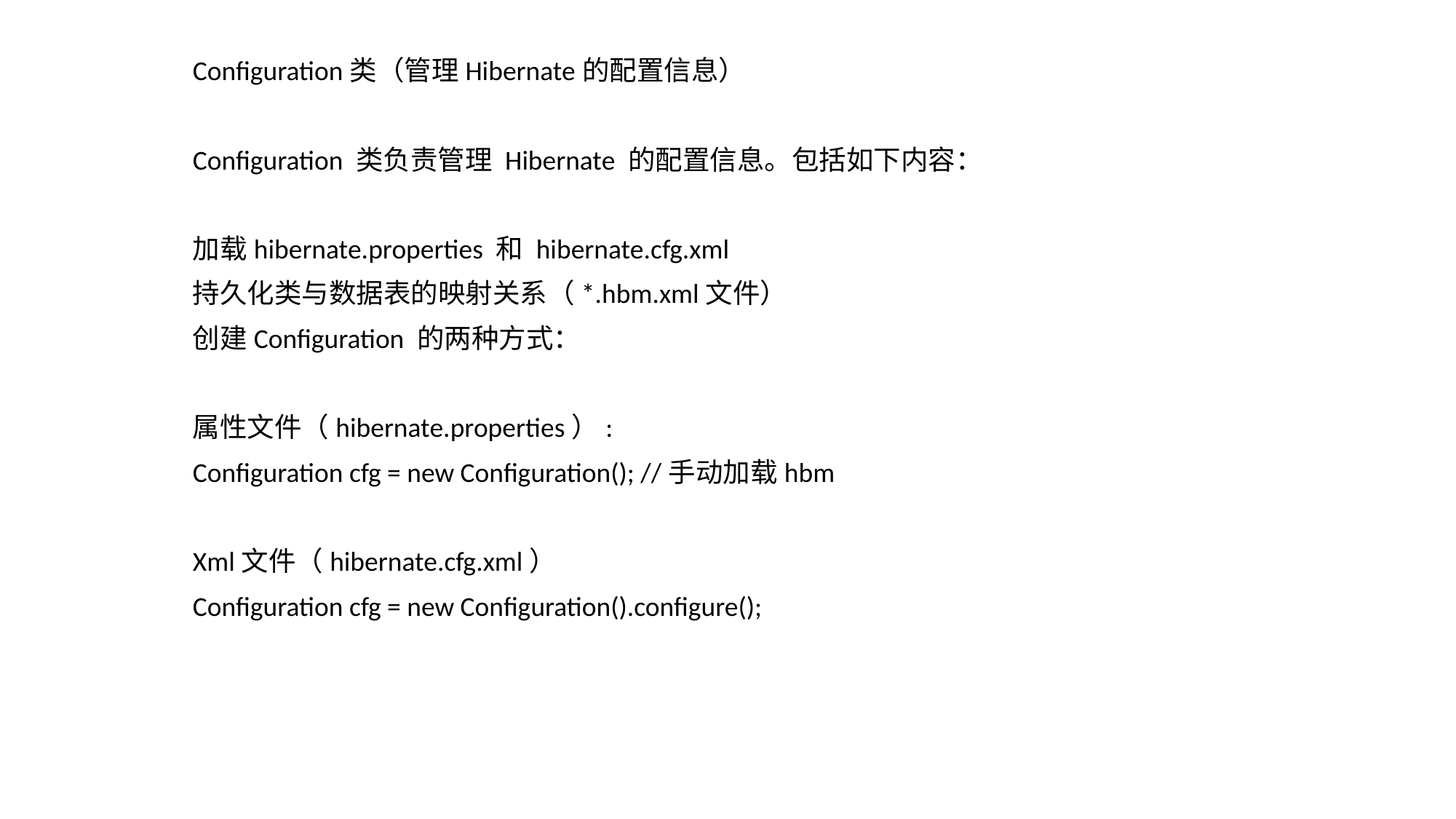

Configuration类（管理Hibernate的配置信息）

Configuration 类负责管理 Hibernate 的配置信息。包括如下内容：

加载hibernate.properties 和 hibernate.cfg.xml
持久化类与数据表的映射关系（*.hbm.xml文件）
创建Configuration 的两种方式：

属性文件（hibernate.properties）:
Configuration cfg = new Configuration(); //手动加载hbm

Xml文件（hibernate.cfg.xml）
Configuration cfg = new Configuration().configure();